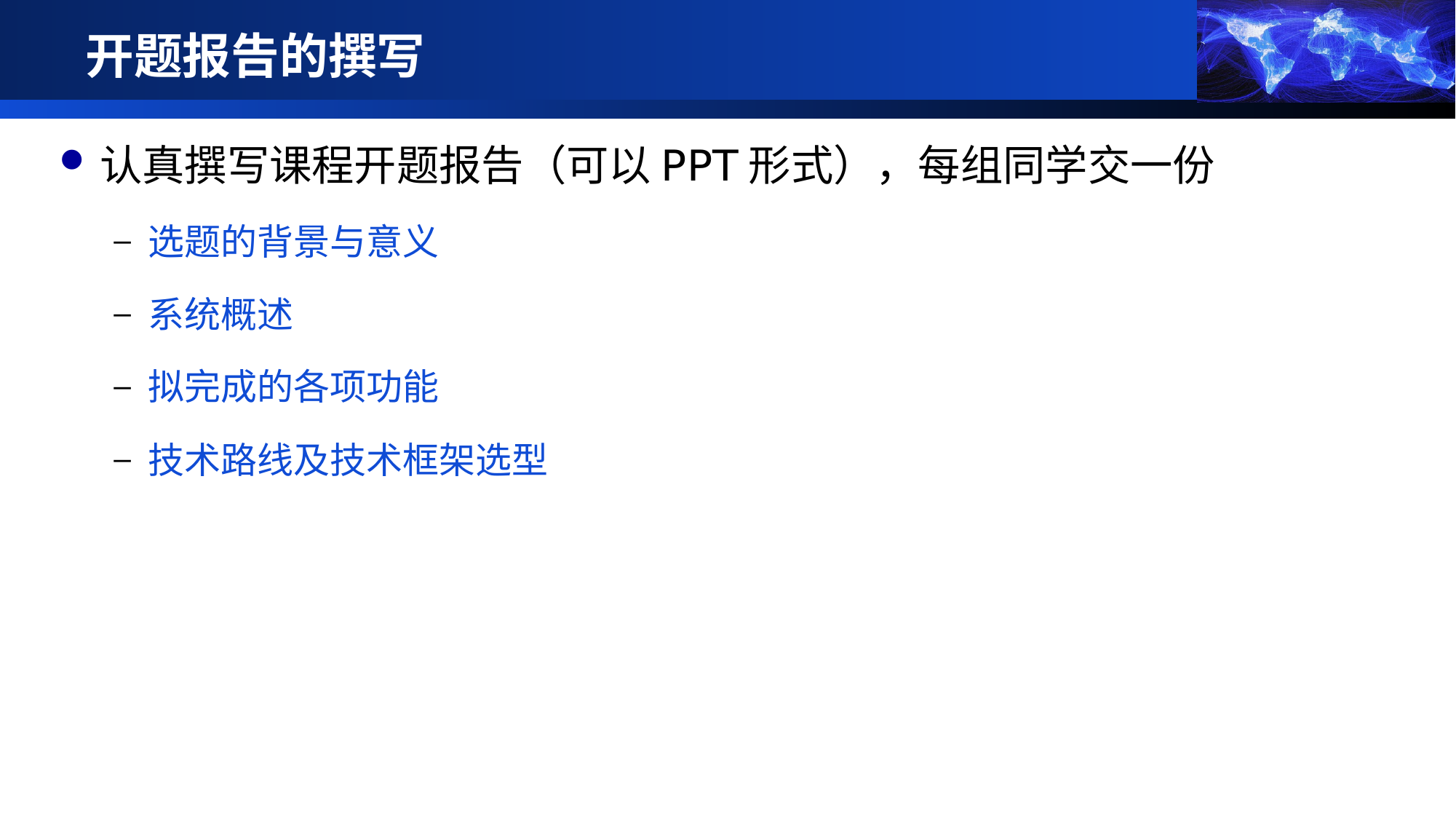

# 开题报告的撰写
认真撰写课程开题报告（可以PPT形式），每组同学交一份
选题的背景与意义
系统概述
拟完成的各项功能
技术路线及技术框架选型